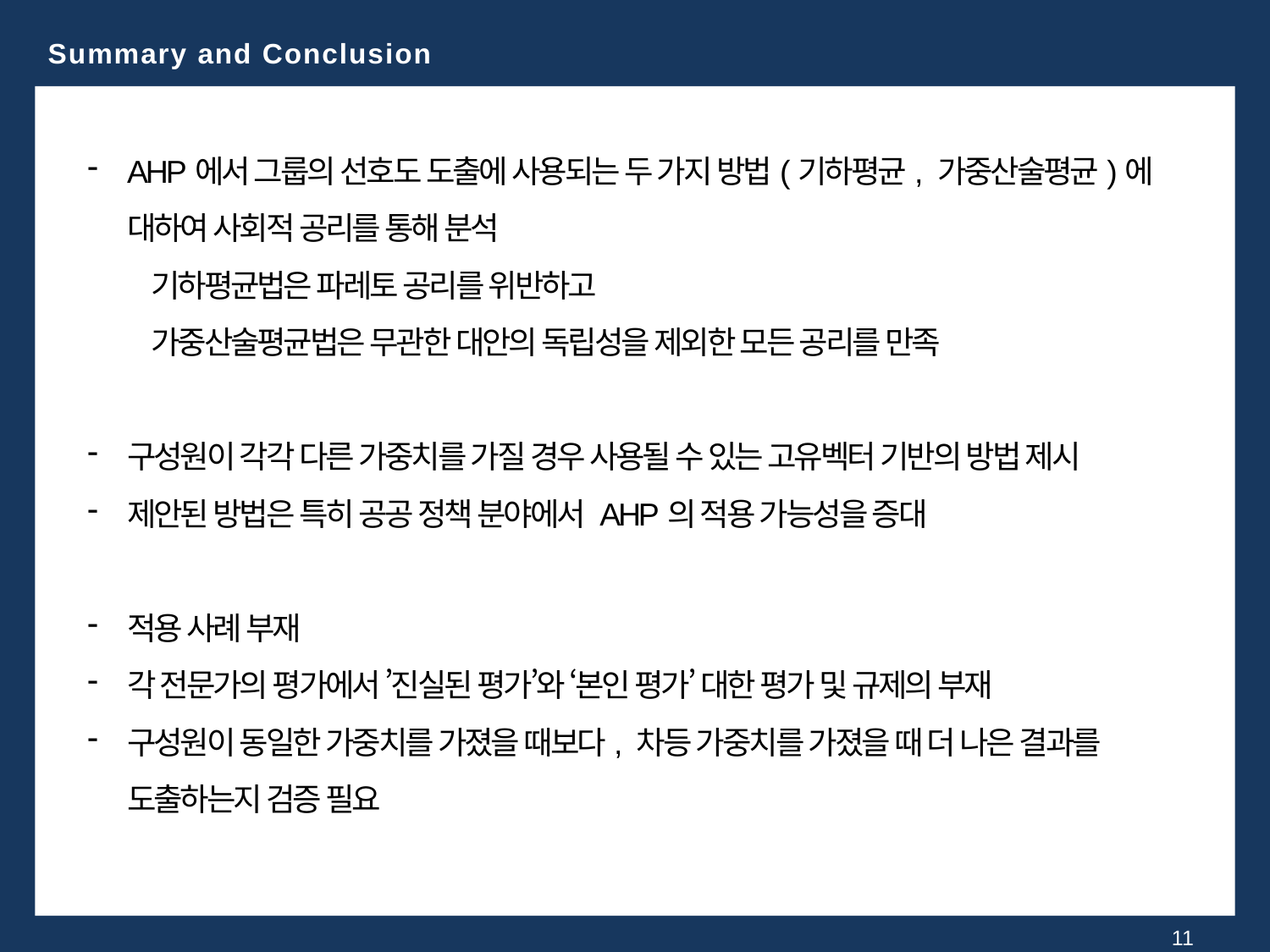

Summary and Conclusion

AHP에서 그룹의 선호도 도출에 사용되는 두 가지 방법(기하평균, 가중산술평균)에  대하여 사회적 공리를 통해 분석
기하평균법은 파레토 공리를 위반하고
가중산술평균법은 무관한 대안의 독립성을 제외한 모든 공리를 만족

구성원이 각각 다른 가중치를 가질 경우 사용될 수 있는 고유벡터 기반의 방법 제시
제안된 방법은 특히 공공 정책 분야에서 AHP의 적용 가능성을 증대

적용 사례 부재
각 전문가의 평가에서 ’진실된 평가’와 ‘본인 평가’ 대한 평가 및 규제의 부재
구성원이 동일한 가중치를 가졌을 때보다, 차등 가중치를 가졌을 때 더 나은 결과를 도출하는지 검증 필요
11